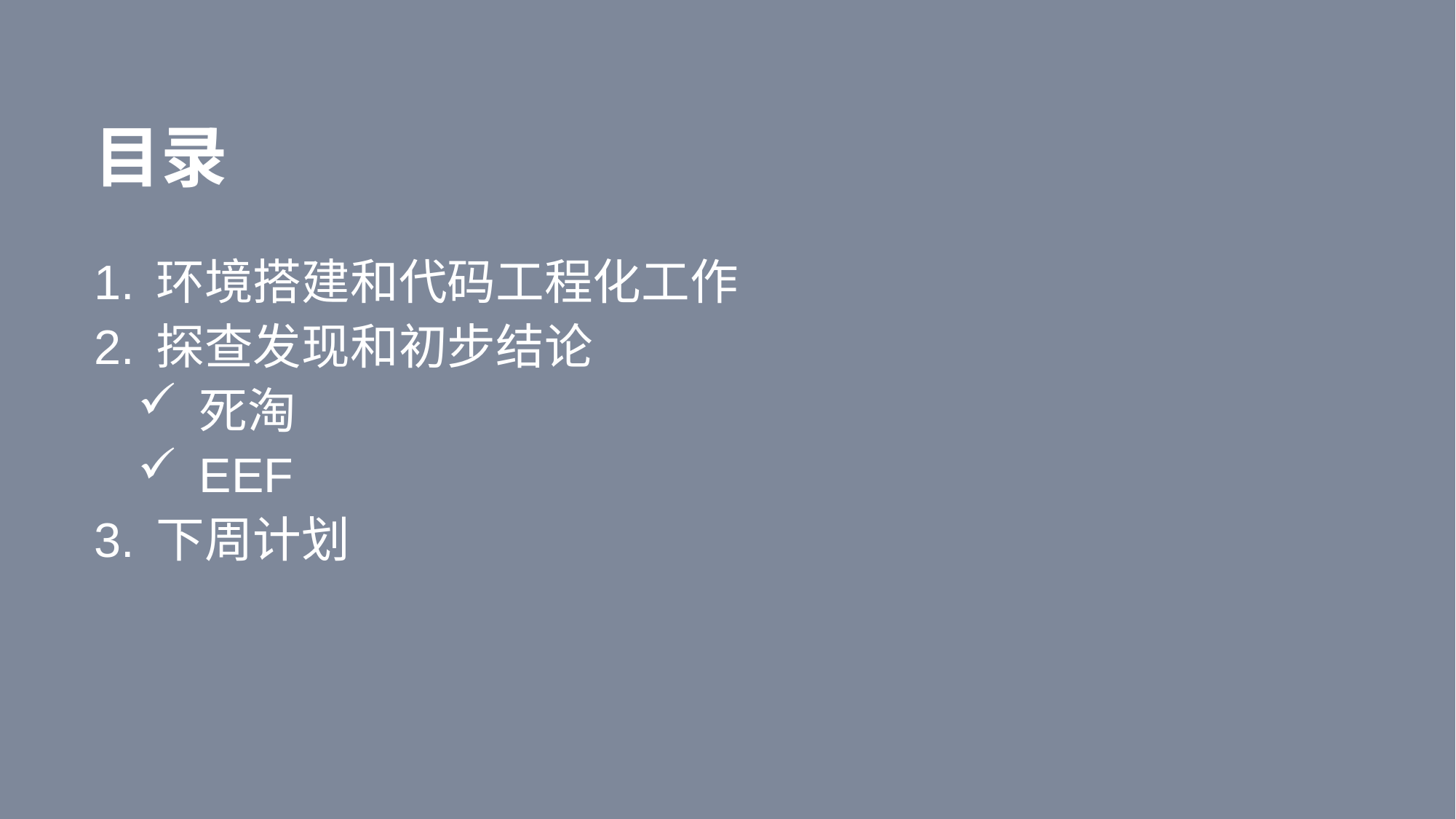

# 目录
环境搭建和代码工程化工作
探查发现和初步结论
死淘
EEF
下周计划